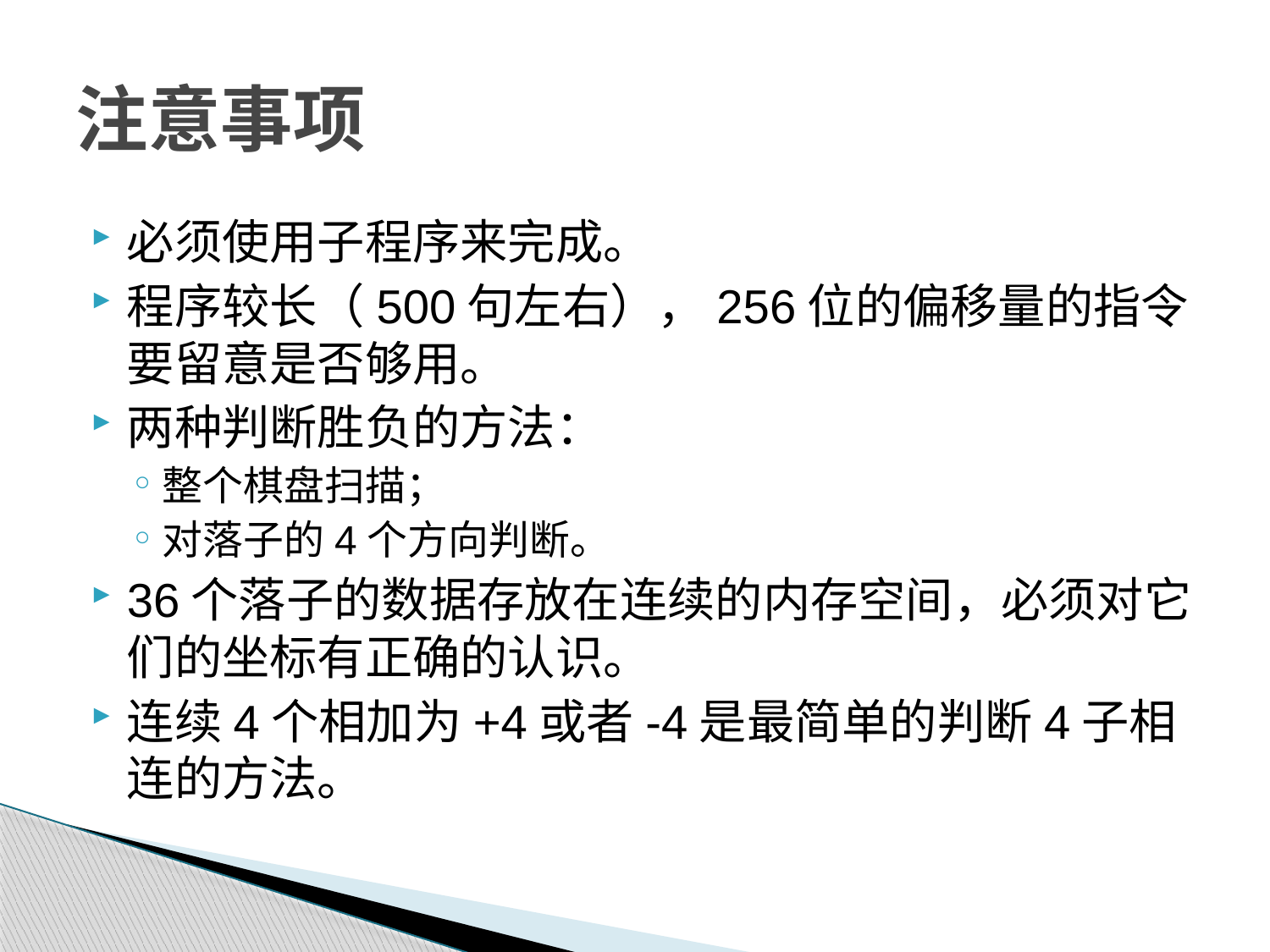

# 注意事项
必须使用子程序来完成。
程序较长（500句左右），256位的偏移量的指令要留意是否够用。
两种判断胜负的方法：
整个棋盘扫描；
对落子的4个方向判断。
36个落子的数据存放在连续的内存空间，必须对它们的坐标有正确的认识。
连续4个相加为+4或者-4是最简单的判断4子相连的方法。